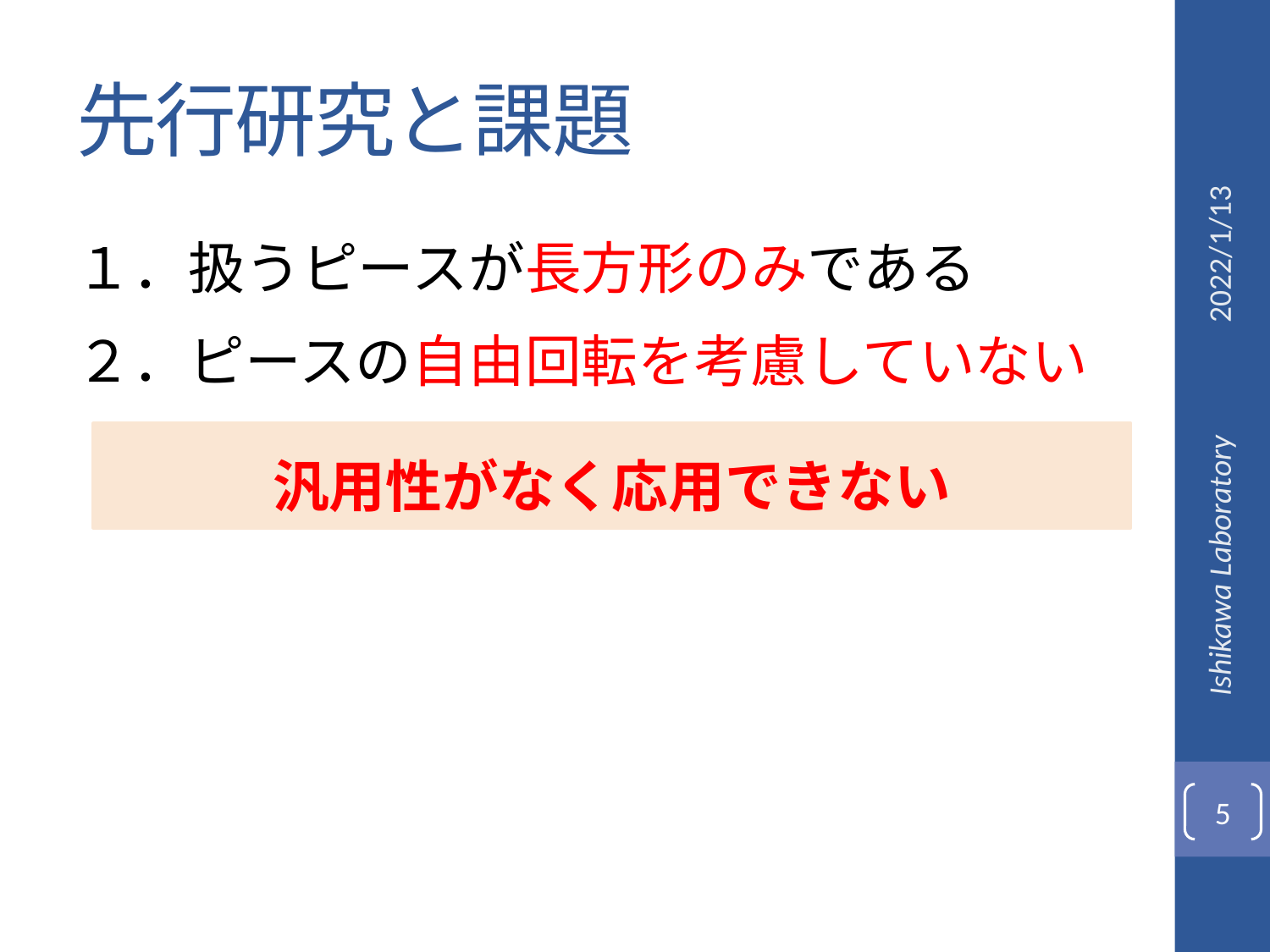

# 先行研究と課題
2022/1/13
１．扱うピースが長方形のみである
２．ピースの自由回転を考慮していない

汎用性がなく応用できない
Ishikawa Laboratory
5